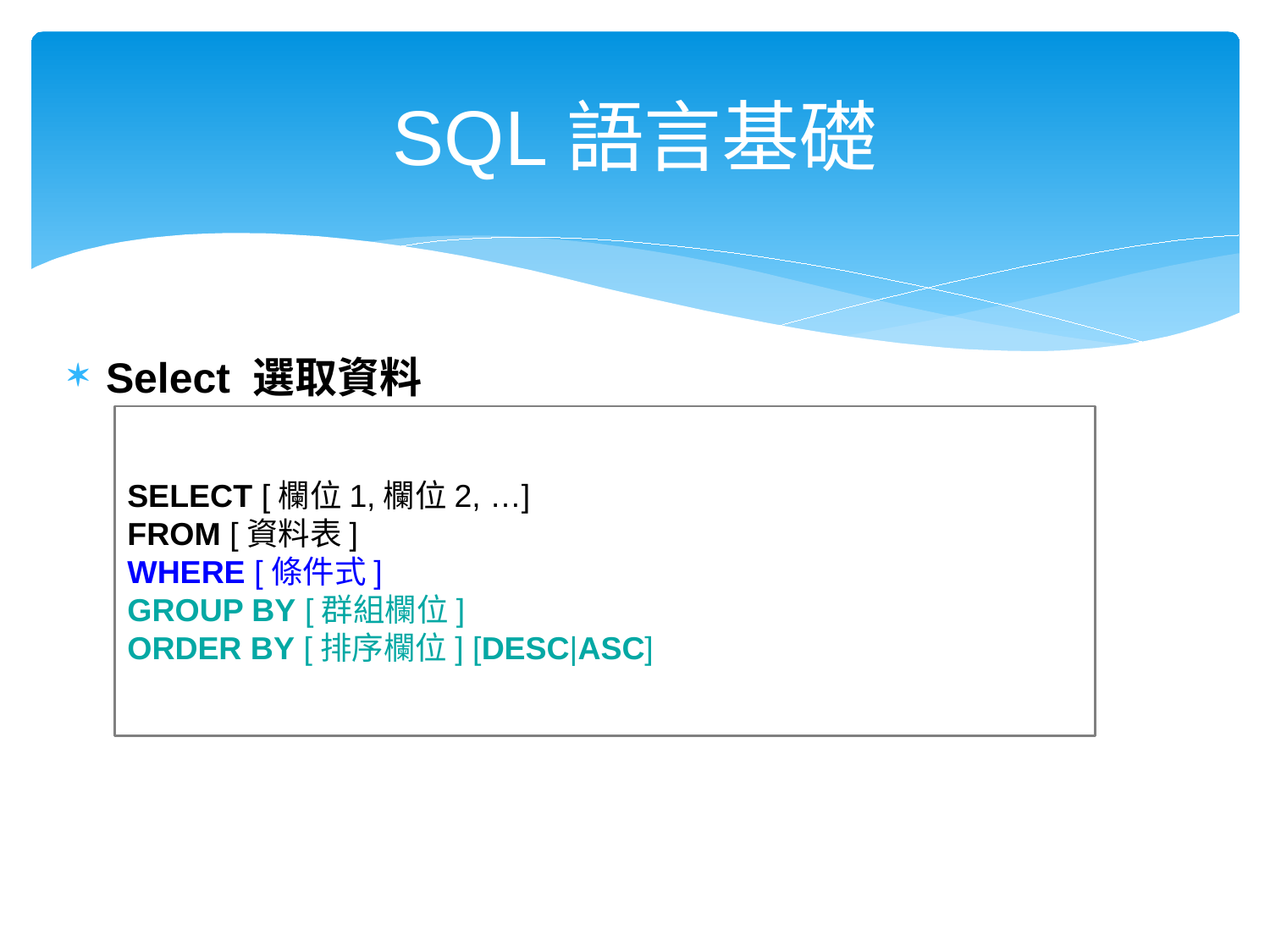

# SQL語言基礎
Select 選取資料

SELECT [欄位1,欄位2, …]
FROM [資料表]
WHERE [條件式]
GROUP BY [群組欄位]
ORDER BY [排序欄位] [DESC|ASC]